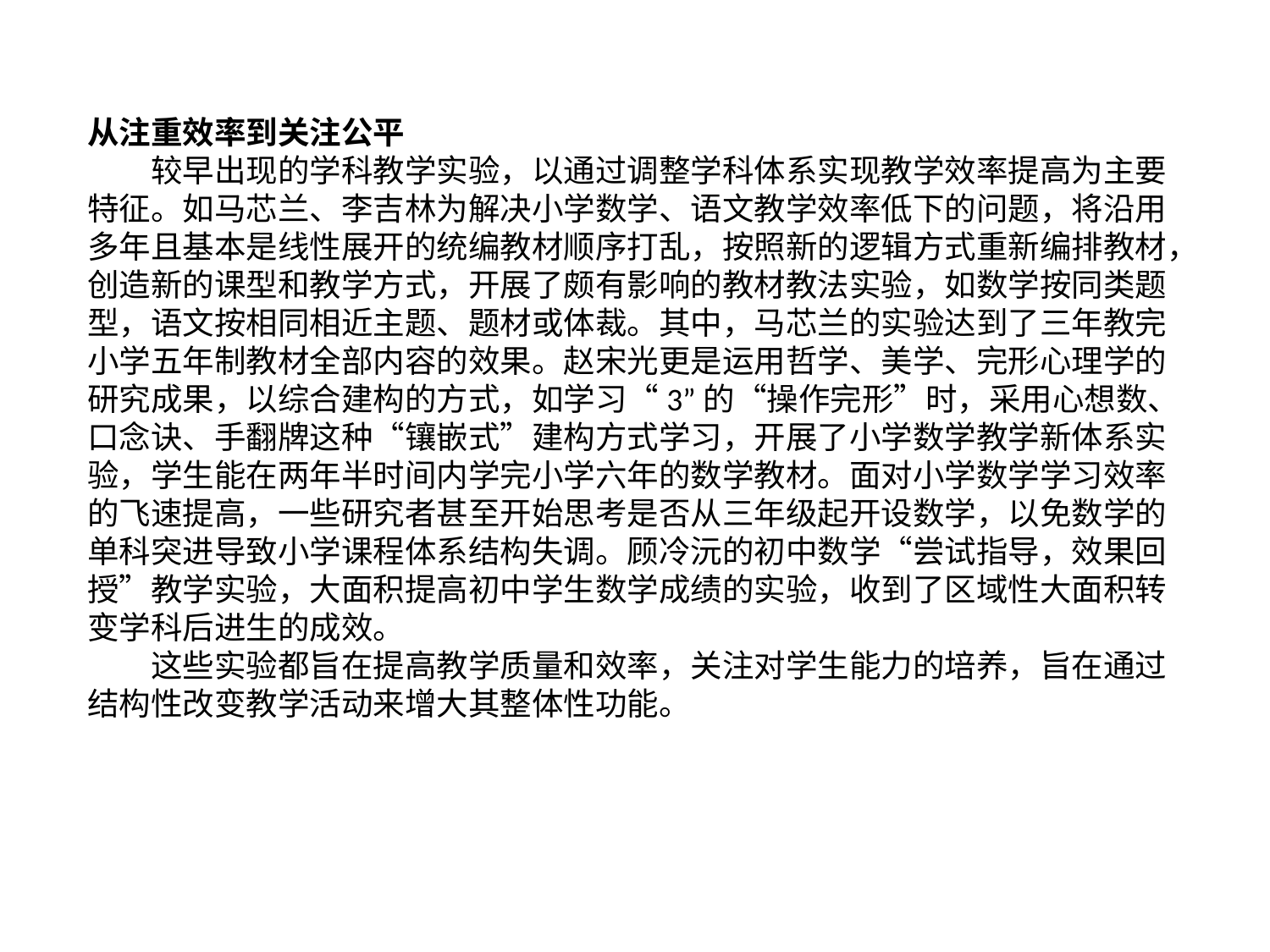

从注重效率到关注公平
　　较早出现的学科教学实验，以通过调整学科体系实现教学效率提高为主要特征。如马芯兰、李吉林为解决小学数学、语文教学效率低下的问题，将沿用多年且基本是线性展开的统编教材顺序打乱，按照新的逻辑方式重新编排教材，创造新的课型和教学方式，开展了颇有影响的教材教法实验，如数学按同类题型，语文按相同相近主题、题材或体裁。其中，马芯兰的实验达到了三年教完小学五年制教材全部内容的效果。赵宋光更是运用哲学、美学、完形心理学的研究成果，以综合建构的方式，如学习“3”的“操作完形”时，采用心想数、口念诀、手翻牌这种“镶嵌式”建构方式学习，开展了小学数学教学新体系实验，学生能在两年半时间内学完小学六年的数学教材。面对小学数学学习效率的飞速提高，一些研究者甚至开始思考是否从三年级起开设数学，以免数学的单科突进导致小学课程体系结构失调。顾冷沅的初中数学“尝试指导，效果回授”教学实验，大面积提高初中学生数学成绩的实验，收到了区域性大面积转变学科后进生的成效。
　　这些实验都旨在提高教学质量和效率，关注对学生能力的培养，旨在通过结构性改变教学活动来增大其整体性功能。